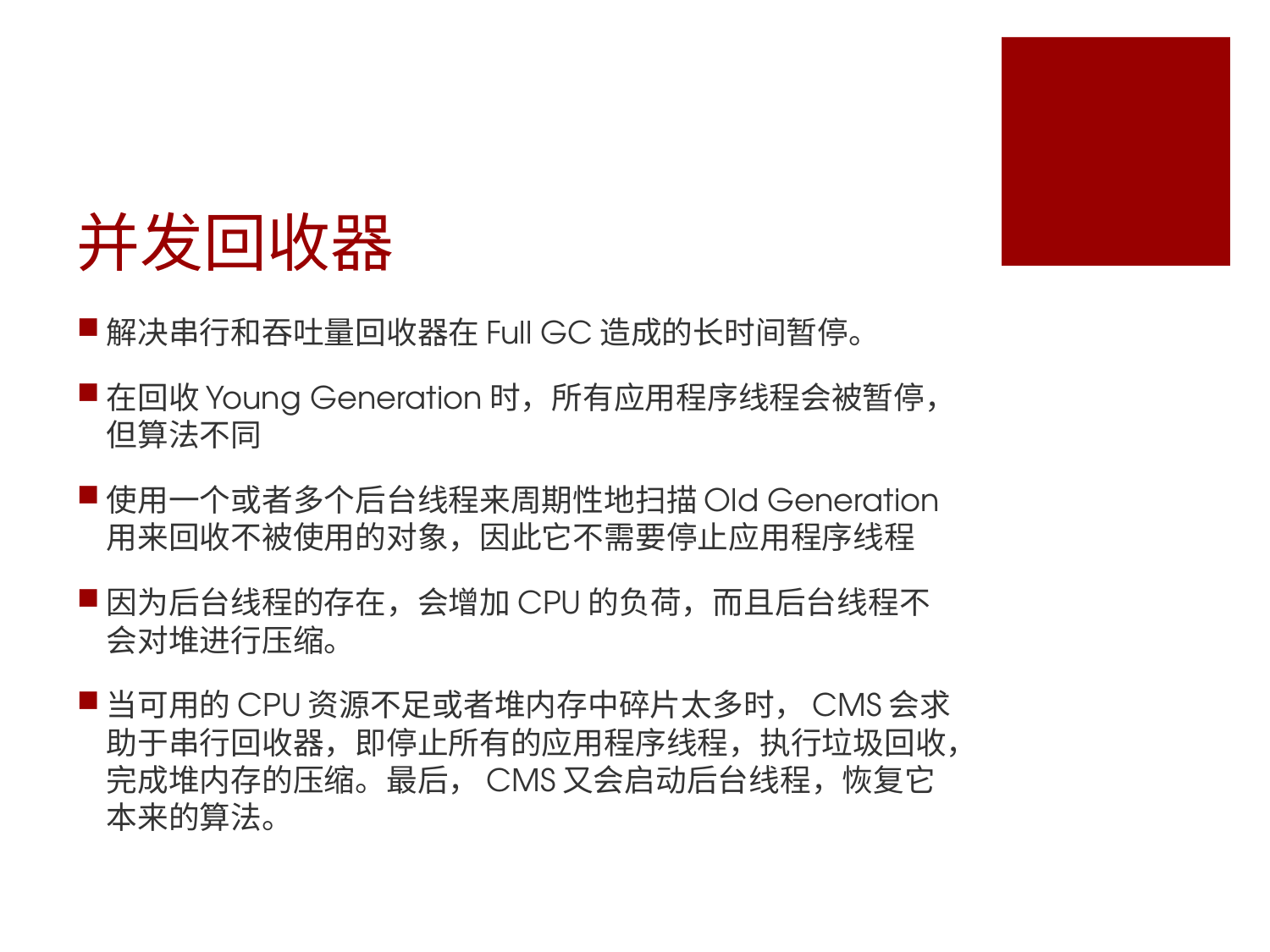

# 并发回收器
解决串行和吞吐量回收器在Full GC造成的长时间暂停。
在回收Young Generation时，所有应用程序线程会被暂停，但算法不同
使用一个或者多个后台线程来周期性地扫描Old Generation用来回收不被使用的对象，因此它不需要停止应用程序线程
因为后台线程的存在，会增加CPU的负荷，而且后台线程不会对堆进行压缩。
当可用的CPU资源不足或者堆内存中碎片太多时，CMS会求助于串行回收器，即停止所有的应用程序线程，执行垃圾回收，完成堆内存的压缩。最后，CMS又会启动后台线程，恢复它本来的算法。